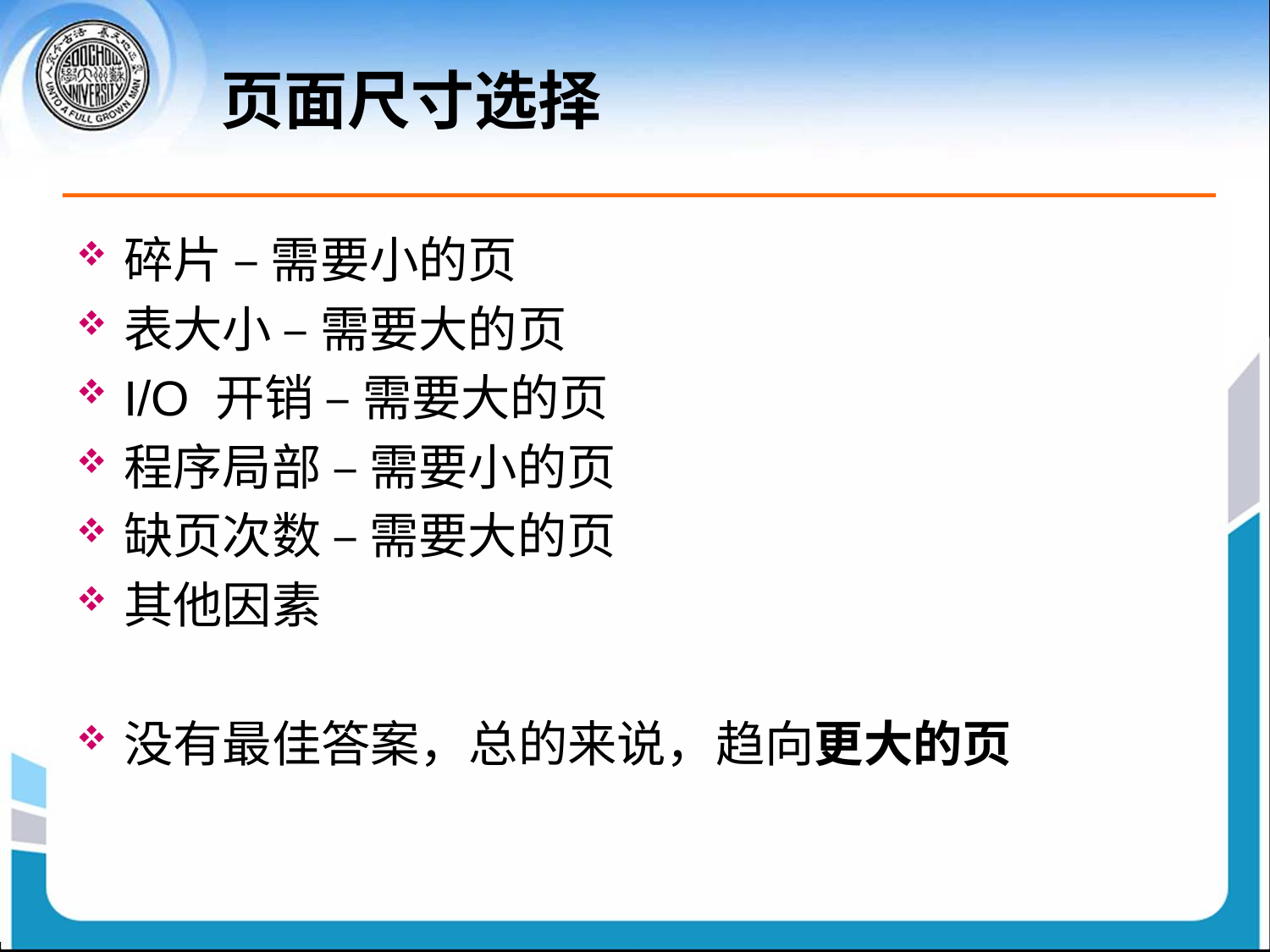

# 页面尺寸选择
碎片 – 需要小的页
表大小 – 需要大的页
I/O 开销 – 需要大的页
程序局部 – 需要小的页
缺页次数 – 需要大的页
其他因素

没有最佳答案，总的来说，趋向更大的页